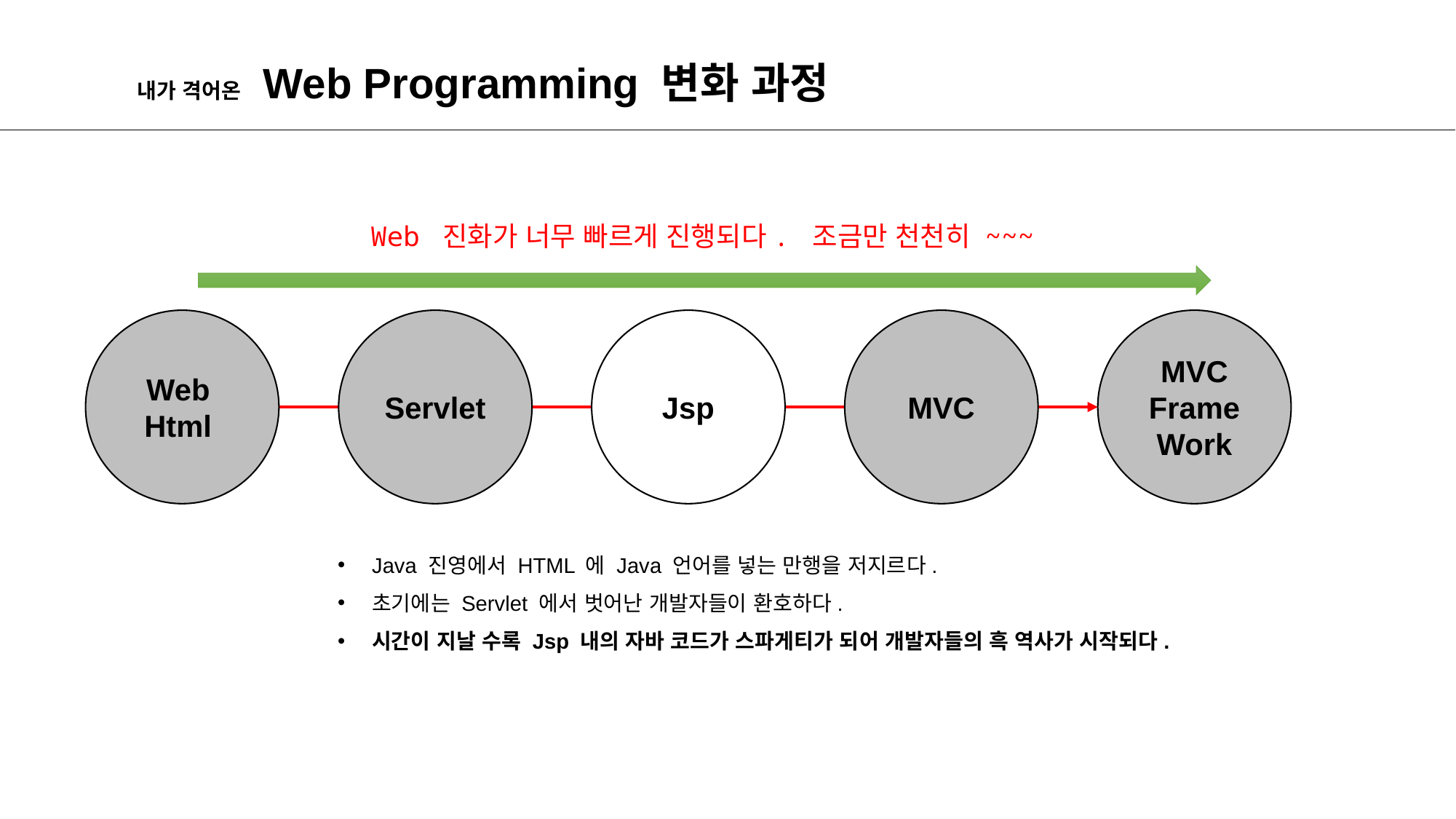

내가 격어온 Web Programming 변화 과정
Web 진화가 너무 빠르게 진행되다. 조금만 천천히 ~~~

Web
Html
Servlet
Jsp
MVC
MVC
FrameWork
Java 진영에서 HTML 에 Java 언어를 넣는 만행을 저지르다.
초기에는 Servlet 에서 벗어난 개발자들이 환호하다.
시간이 지날 수록 Jsp 내의 자바 코드가 스파게티가 되어 개발자들의 흑 역사가 시작되다.